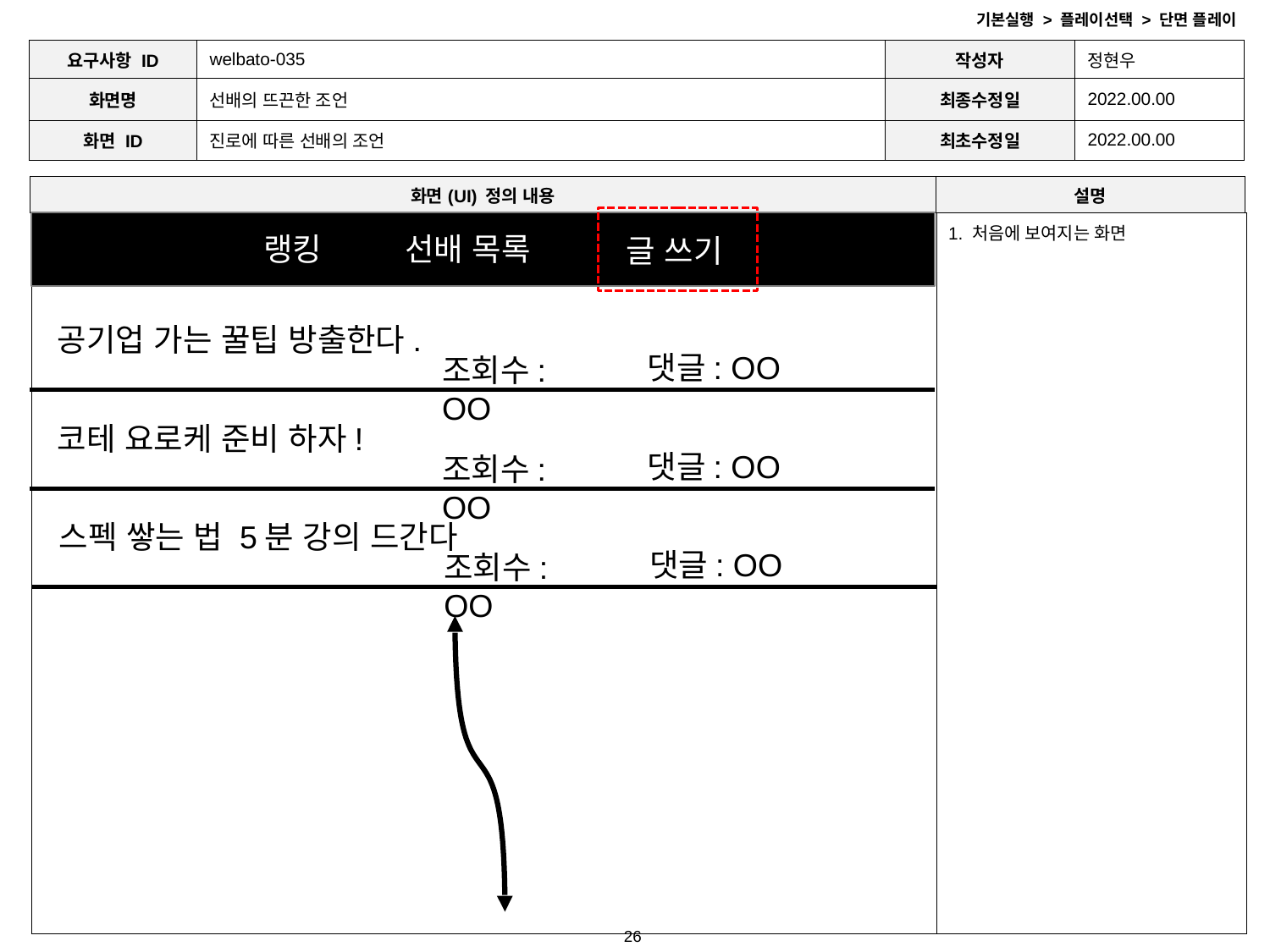

기본실행 > 플레이선택 > 단면 플레이
| 요구사항 ID | welbato-035 | 작성자 | 정현우 |
| --- | --- | --- | --- |
| 화면명 | 선배의 뜨끈한 조언 | 최종수정일 | 2022.00.00 |
| 화면 ID | 진로에 따른 선배의 조언 | 최초수정일 | 2022.00.00 |
| 화면(UI) 정의 내용 | 설명 |
| --- | --- |

|  | 처음에 보여지는 화면 |
| --- | --- |

랭킹
선배 목록
글 쓰기
급식
커뮤니티
로그인
학사일정
공기업 가는 꿀팁 방출한다.
댓글: OO
조회수: OO
코테 요로케 준비 하자!
댓글: OO
조회수: OO
스펙 쌓는 법 5분 강의 드간다
댓글: OO
조회수: OO